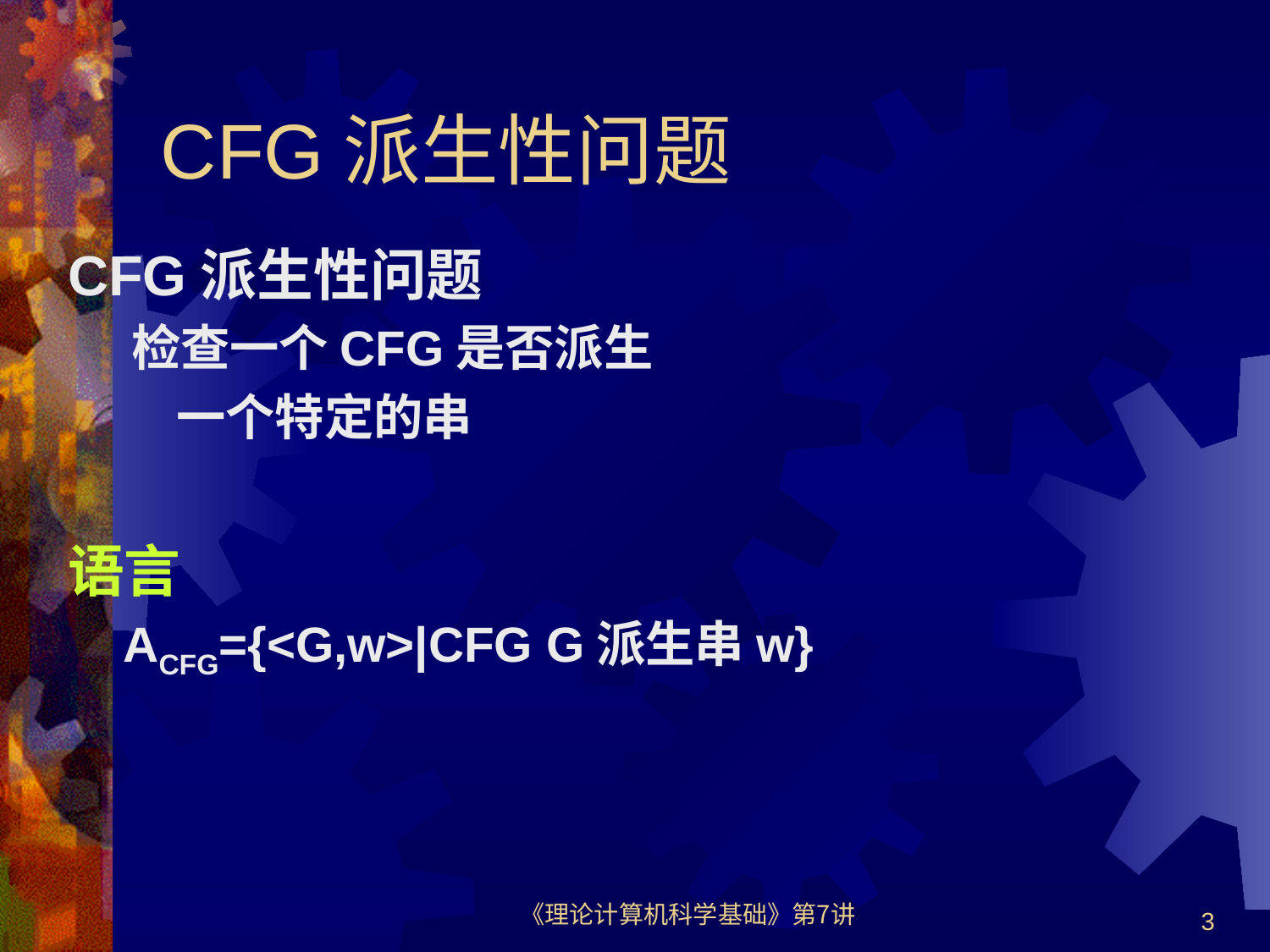

# CFG派生性问题
CFG派生性问题
检查一个CFG是否派生
   一个特定的串

语言
ACFG={<G,w>|CFG G派生串w}
《理论计算机科学基础》第7讲
3